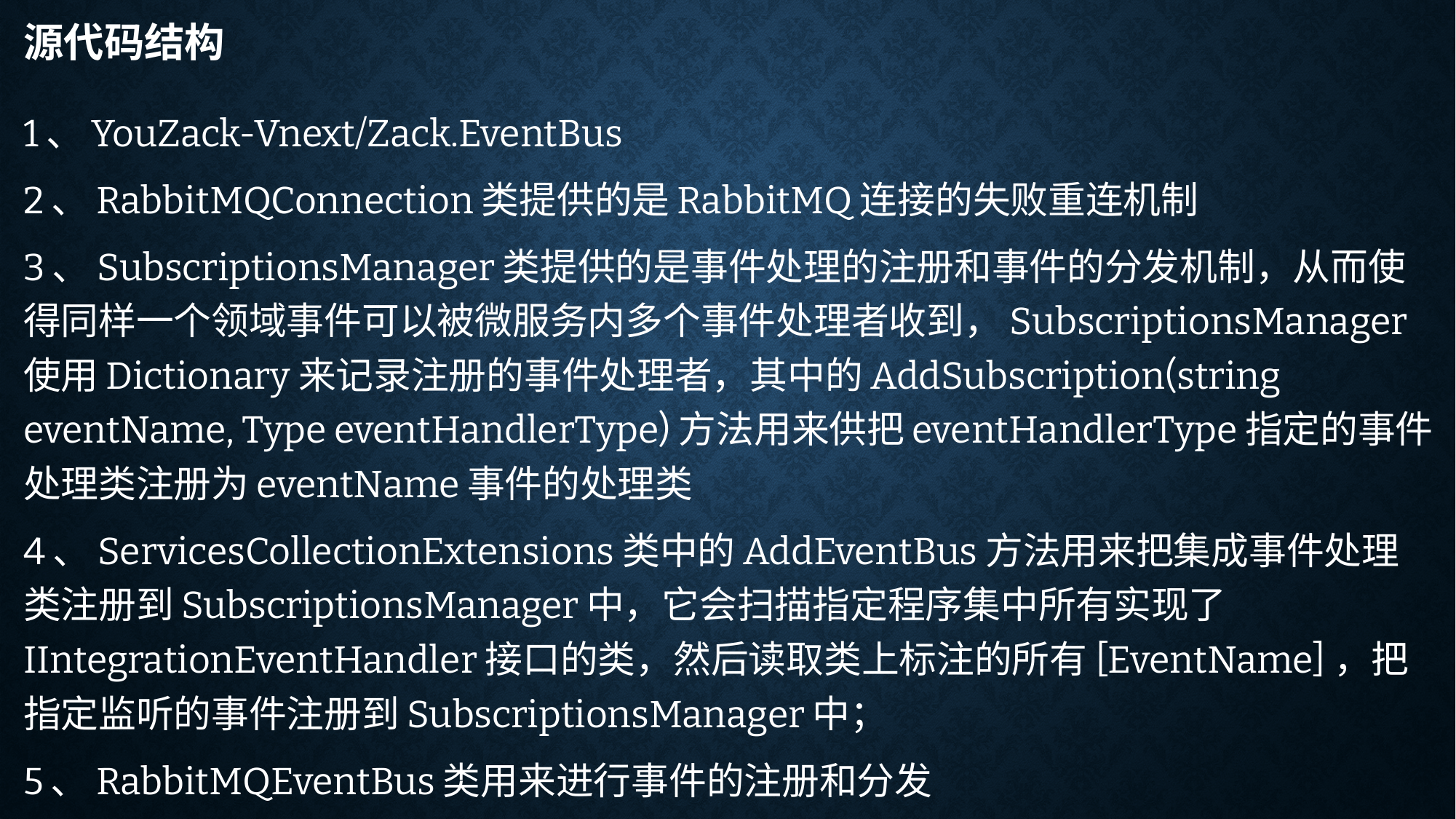

# 源代码结构
1、YouZack-Vnext/Zack.EventBus
2、RabbitMQConnection类提供的是RabbitMQ连接的失败重连机制
3、SubscriptionsManager类提供的是事件处理的注册和事件的分发机制，从而使得同样一个领域事件可以被微服务内多个事件处理者收到，SubscriptionsManager使用Dictionary来记录注册的事件处理者，其中的AddSubscription(string eventName, Type eventHandlerType)方法用来供把eventHandlerType指定的事件处理类注册为eventName事件的处理类
4、ServicesCollectionExtensions类中的AddEventBus方法用来把集成事件处理类注册到SubscriptionsManager中，它会扫描指定程序集中所有实现了IIntegrationEventHandler接口的类，然后读取类上标注的所有[EventName]，把指定监听的事件注册到SubscriptionsManager中；
5、RabbitMQEventBus类用来进行事件的注册和分发